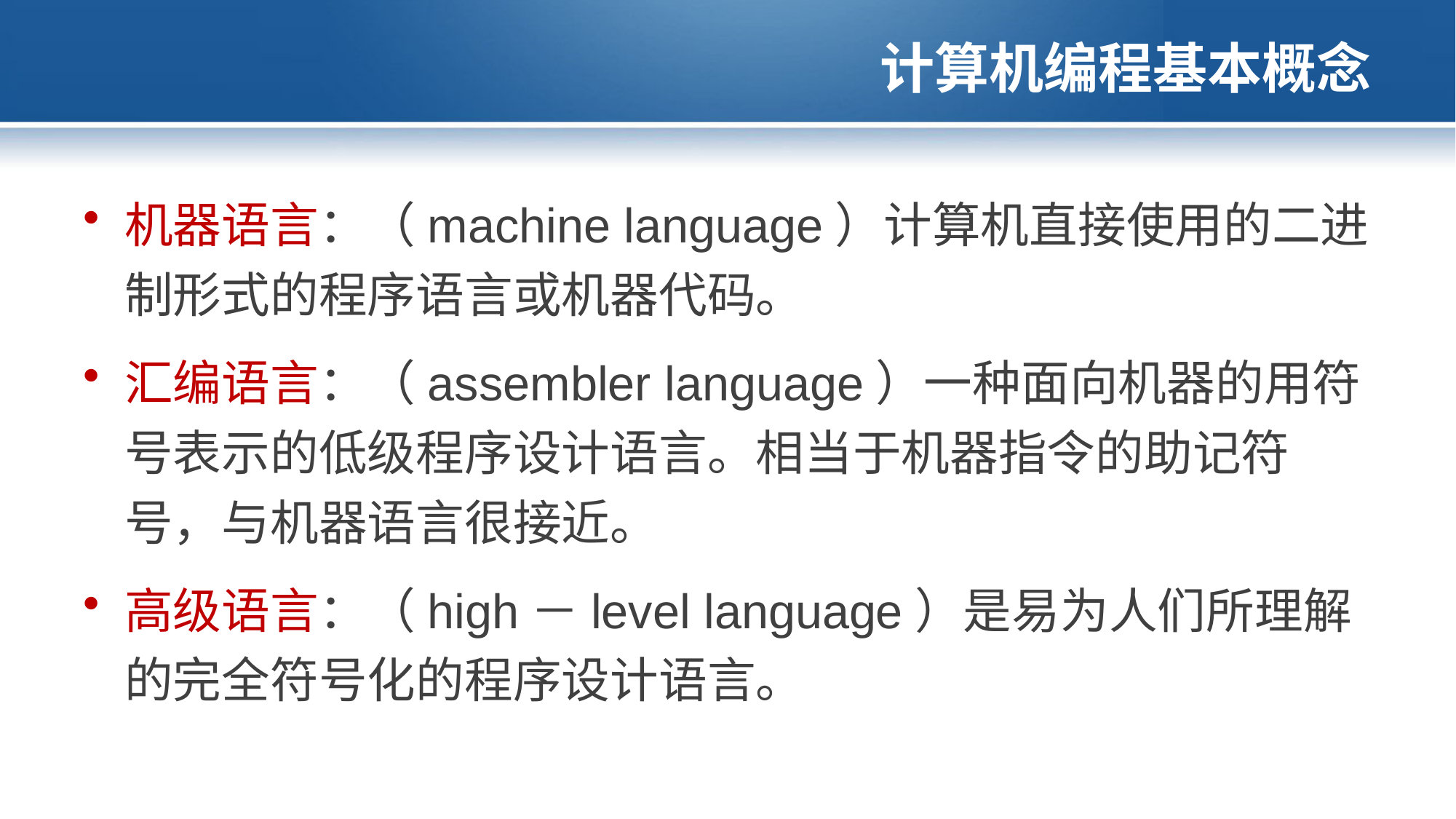

# 计算机编程基本概念
机器语言：（machine language）计算机直接使用的二进制形式的程序语言或机器代码。
汇编语言：（assembler language）一种面向机器的用符号表示的低级程序设计语言。相当于机器指令的助记符号，与机器语言很接近。
高级语言：（high－level language）是易为人们所理解的完全符号化的程序设计语言。